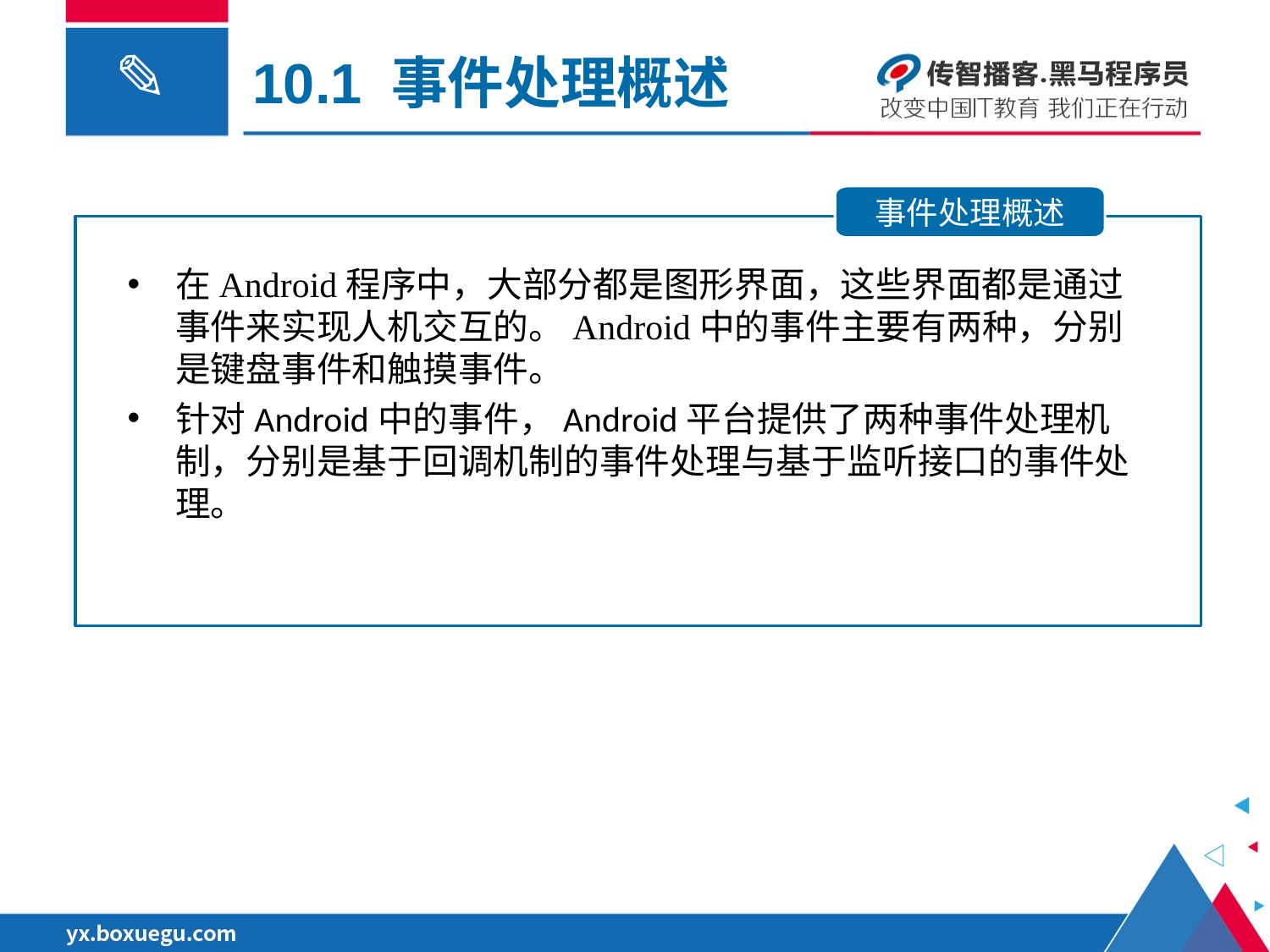

10.1 事件处理概述
事件处理概述

在Android程序中，大部分都是图形界面，这些界面都是通过事件来实现人机交互的。Android中的事件主要有两种，分别是键盘事件和触摸事件。
针对Android中的事件，Android平台提供了两种事件处理机制，分别是基于回调机制的事件处理与基于监听接口的事件处理。